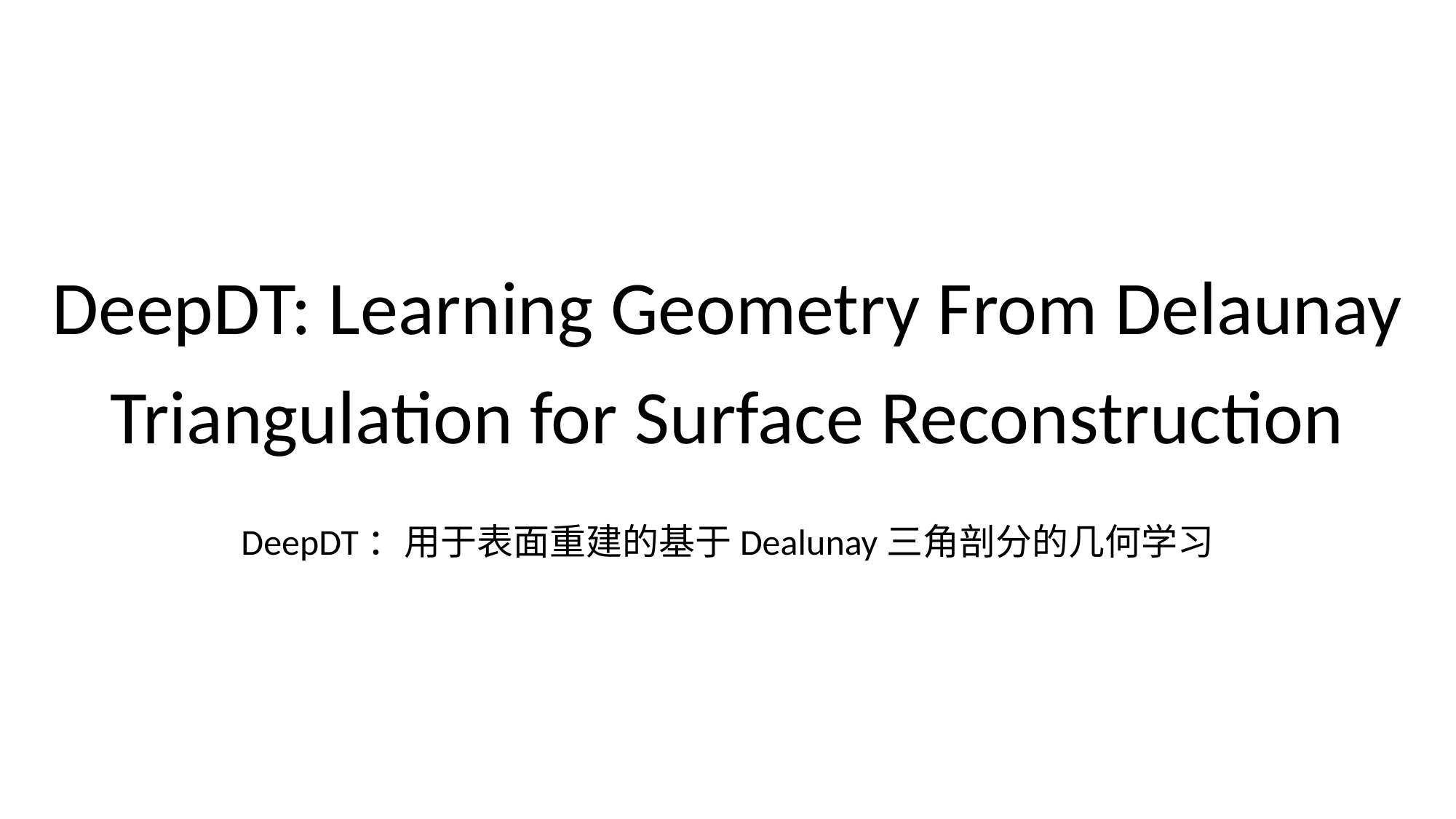

# DeepDT: Learning Geometry From Delaunay Triangulation for Surface Reconstruction
DeepDT：用于表面重建的基于Dealunay三角剖分的几何学习